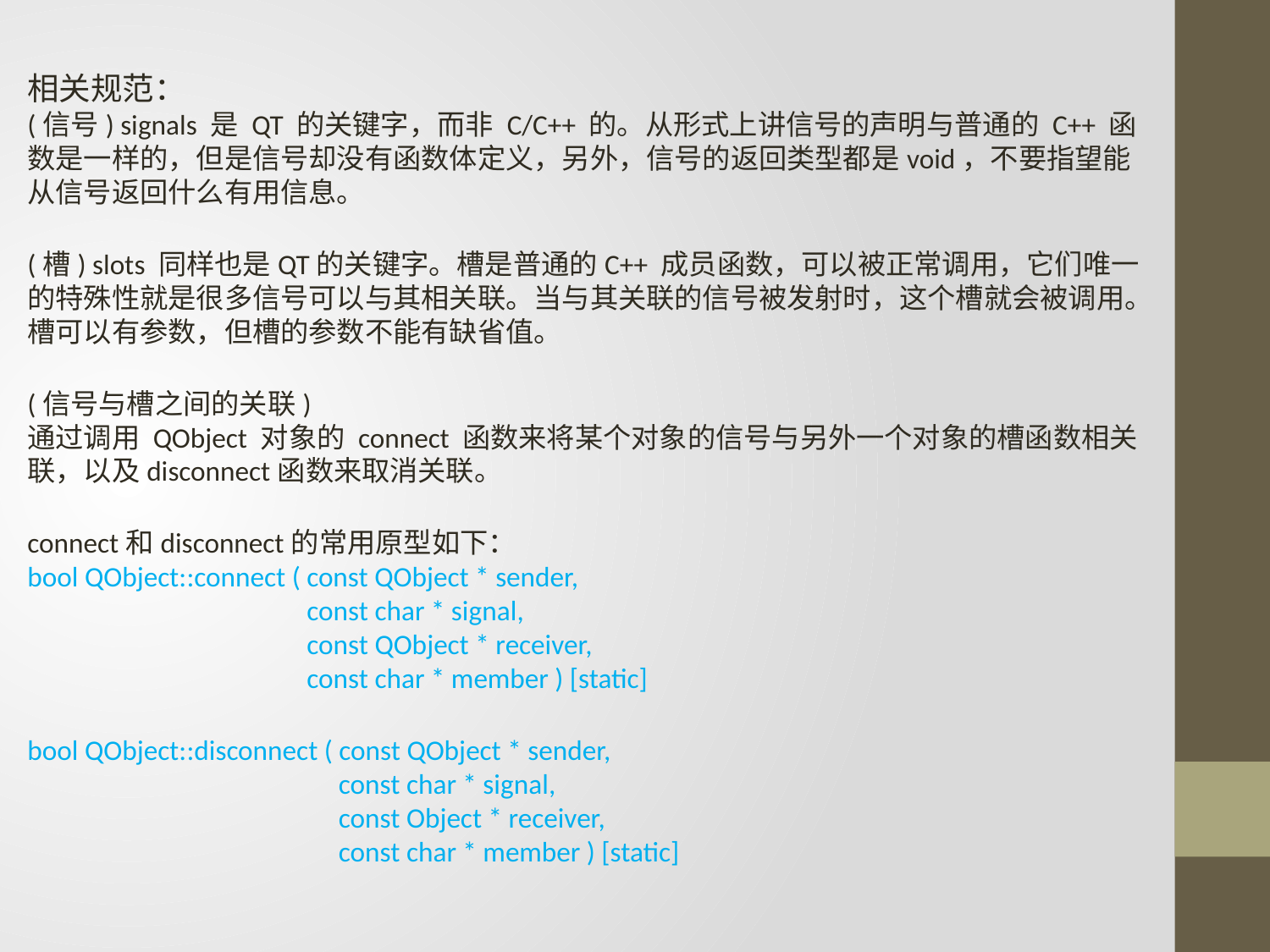

相关规范：
(信号) signals 是 QT 的关键字，而非 C/C++ 的。从形式上讲信号的声明与普通的 C++ 函数是一样的，但是信号却没有函数体定义，另外，信号的返回类型都是void，不要指望能从信号返回什么有用信息。

(槽) slots 同样也是QT的关键字。槽是普通的C++ 成员函数，可以被正常调用，它们唯一的特殊性就是很多信号可以与其相关联。当与其关联的信号被发射时，这个槽就会被调用。槽可以有参数，但槽的参数不能有缺省值。

(信号与槽之间的关联)
通过调用 QObject 对象的 connect 函数来将某个对象的信号与另外一个对象的槽函数相关联，以及disconnect函数来取消关联。

connect和disconnect的常用原型如下：
bool QObject::connect ( const QObject * sender,
		    const char * signal,
 		    const QObject * receiver,
 		    const char * member ) [static]

bool QObject::disconnect ( const QObject * sender,
		         const char * signal,
		         const Object * receiver,
		         const char * member ) [static]